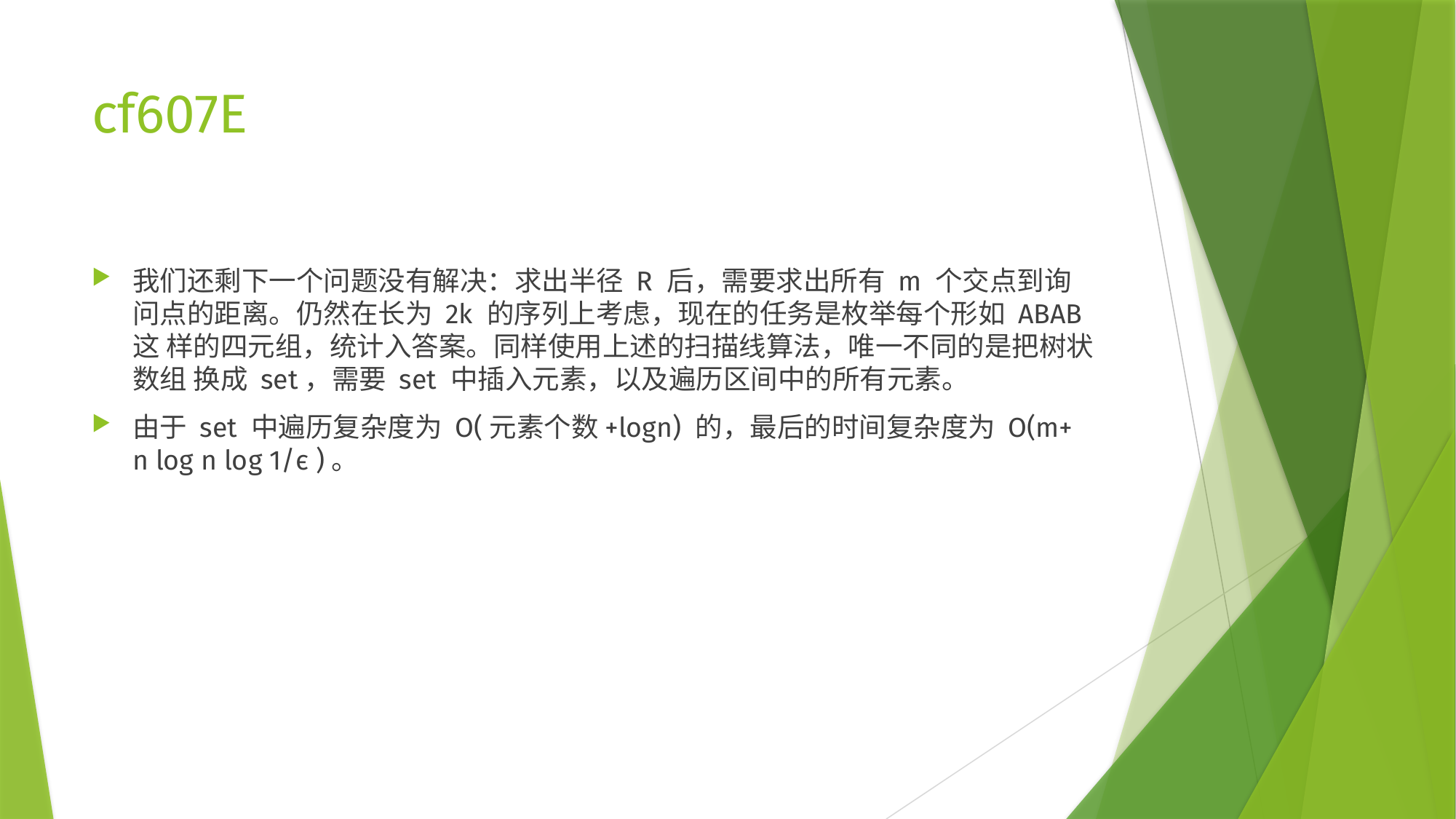

# cf607E
我们还剩下一个问题没有解决：求出半径 R 后，需要求出所有 m 个交点到询 问点的距离。仍然在长为 2k 的序列上考虑，现在的任务是枚举每个形如 ABAB 这 样的四元组，统计入答案。同样使用上述的扫描线算法，唯一不同的是把树状数组 换成 set，需要 set 中插入元素，以及遍历区间中的所有元素。
由于 set 中遍历复杂度为 O(元素个数+logn) 的，最后的时间复杂度为 O(m+ n log n log 1/ϵ )。